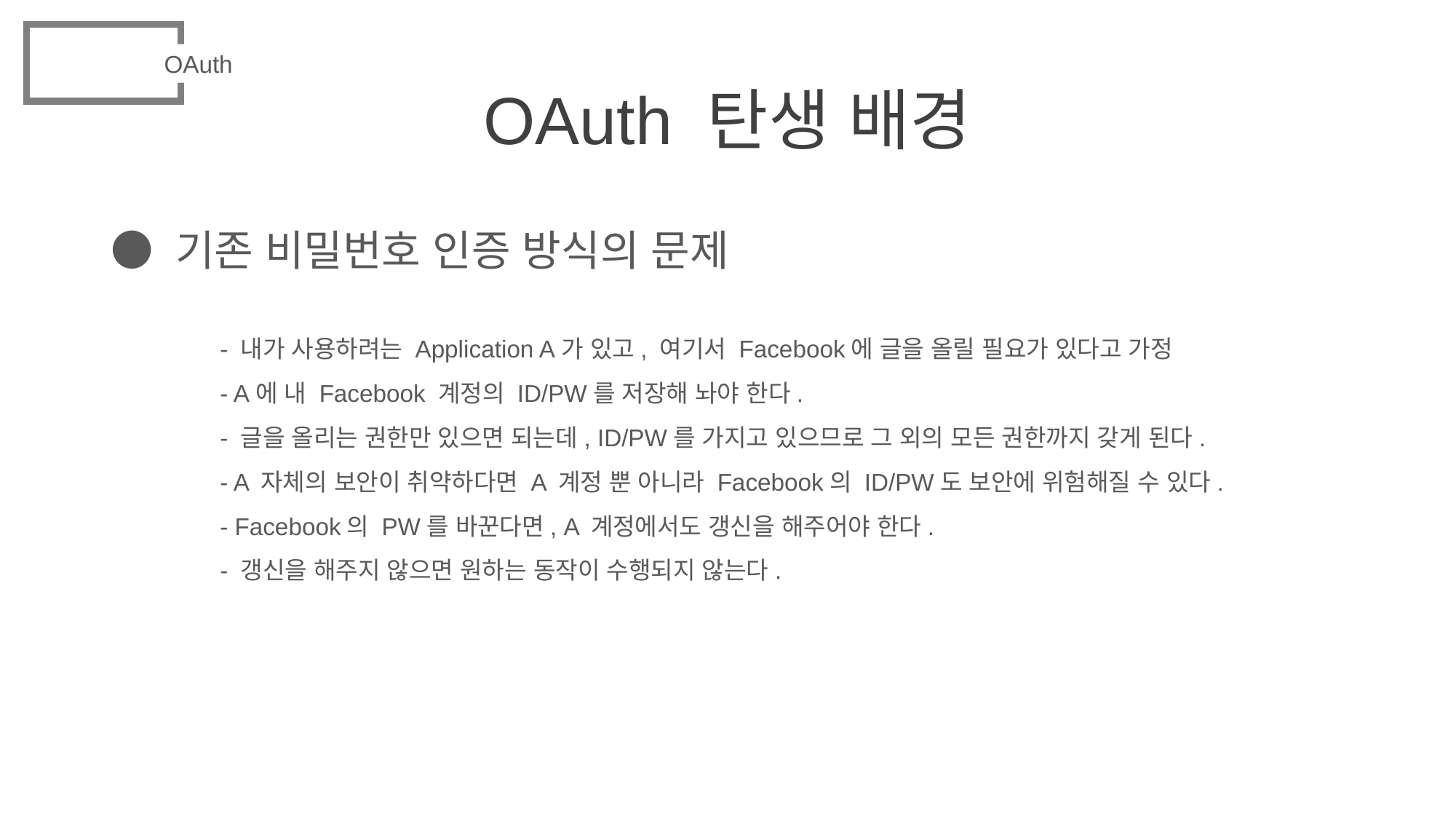

OAuth
# OAuth 탄생 배경
● 기존 비밀번호 인증 방식의 문제

	- 내가 사용하려는 Application A가 있고, 여기서 Facebook에 글을 올릴 필요가 있다고 가정
	- A에 내 Facebook 계정의 ID/PW를 저장해 놔야 한다.
	- 글을 올리는 권한만 있으면 되는데, ID/PW를 가지고 있으므로 그 외의 모든 권한까지 갖게 된다.
	- A 자체의 보안이 취약하다면 A 계정 뿐 아니라 Facebook의 ID/PW도 보안에 위험해질 수 있다.
	- Facebook의 PW를 바꾼다면, A 계정에서도 갱신을 해주어야 한다.
	- 갱신을 해주지 않으면 원하는 동작이 수행되지 않는다.